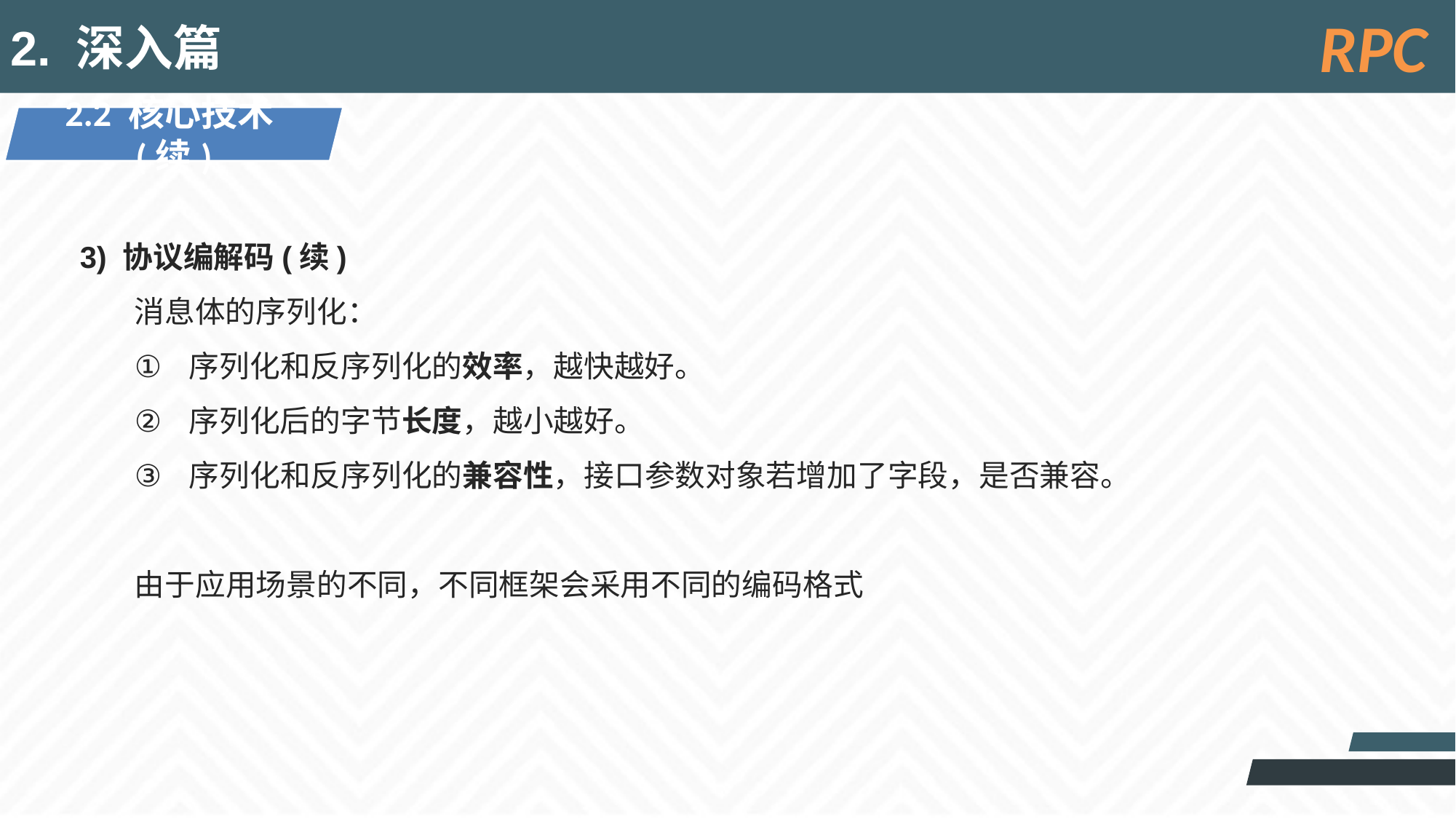

2. 深入篇
RPC
2.2 核心技术(续)
3) 协议编解码(续)
消息体的序列化：
序列化和反序列化的效率，越快越好。
序列化后的字节长度，越小越好。
序列化和反序列化的兼容性，接口参数对象若增加了字段，是否兼容。

由于应用场景的不同，不同框架会采用不同的编码格式